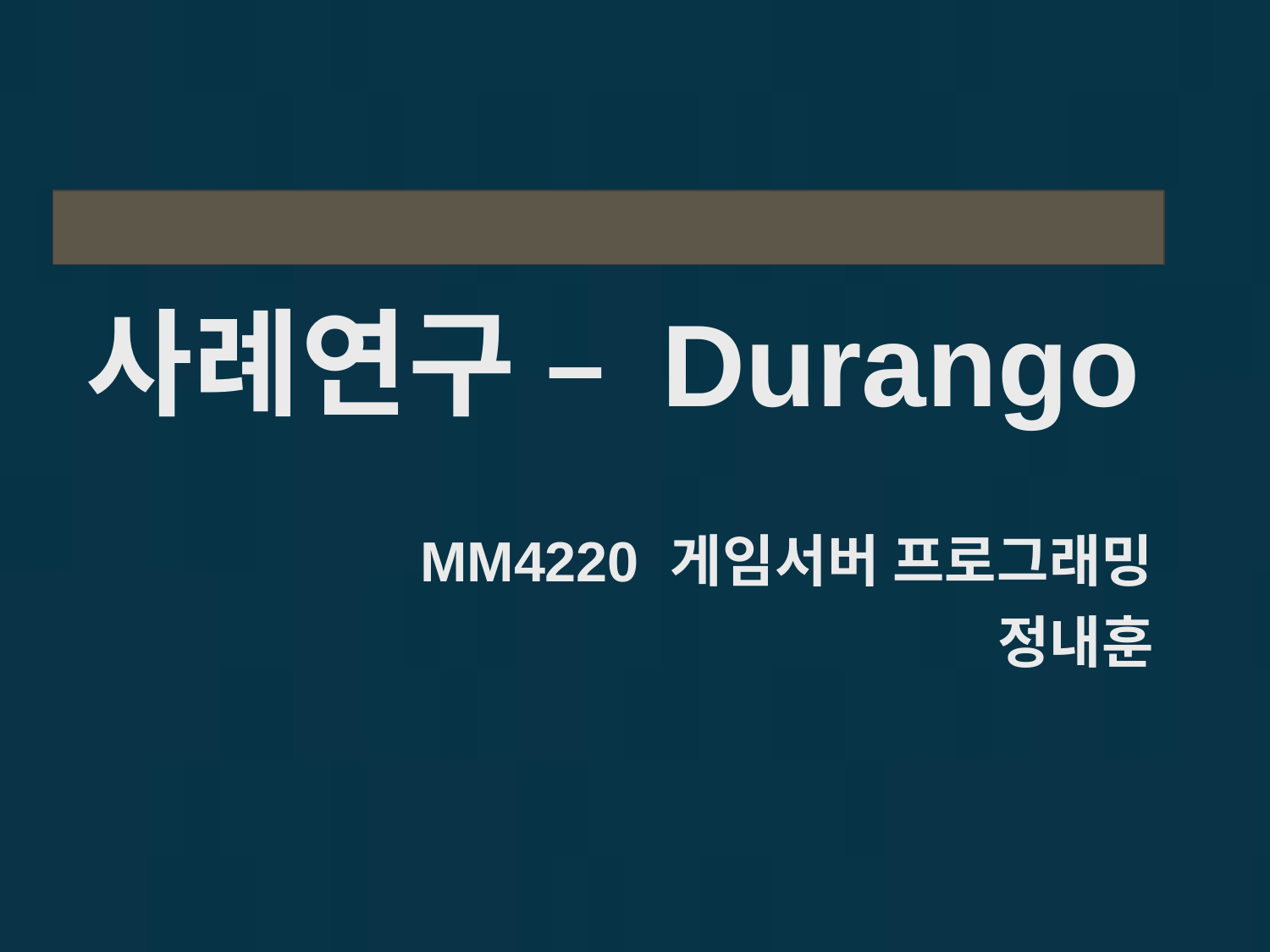

# 사례연구 – Durango
MM4220	게임서버 프로그래밍
정내훈